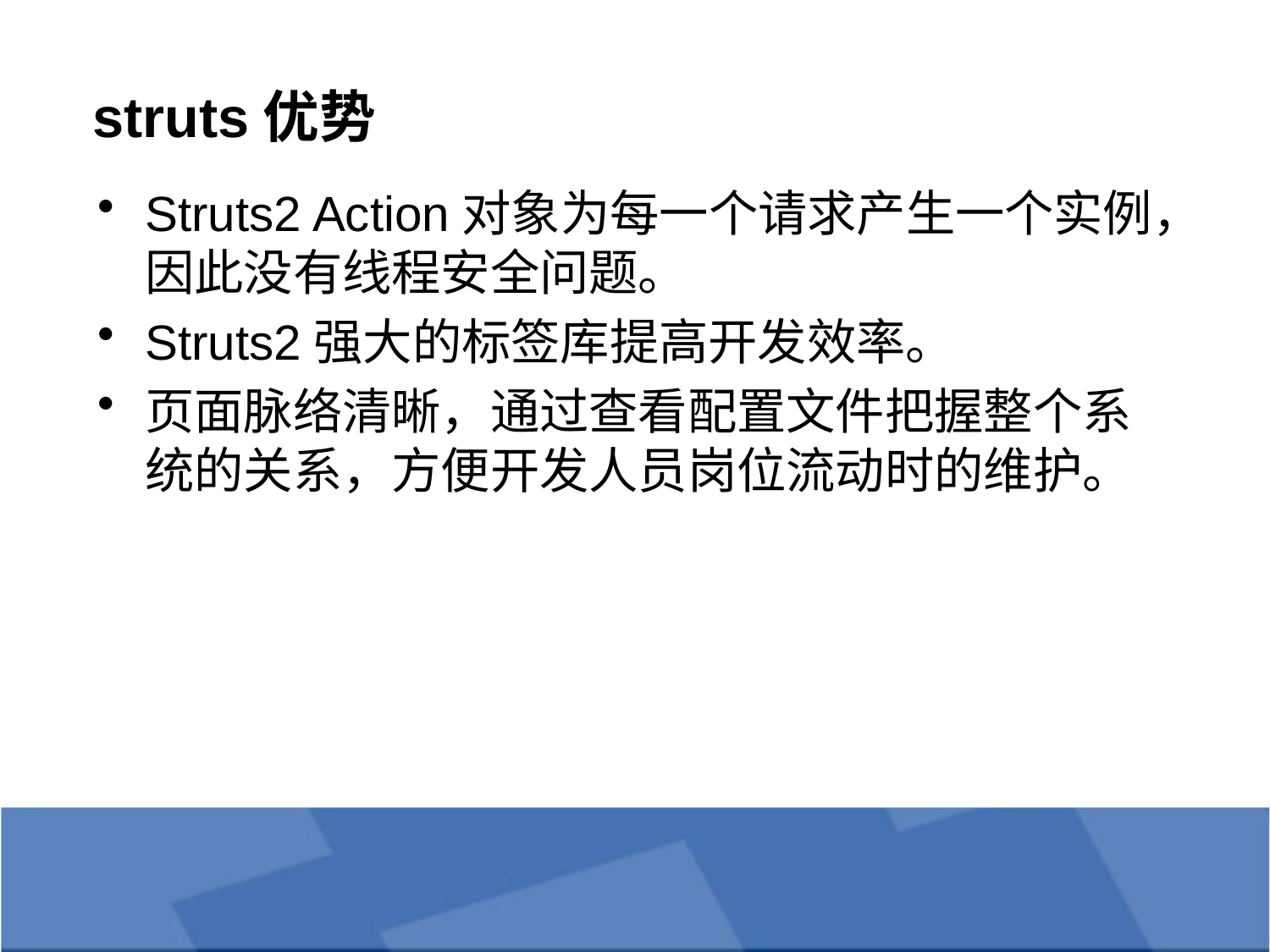

# struts优势
Struts2 Action对象为每一个请求产生一个实例，因此没有线程安全问题。
Struts2强大的标签库提高开发效率。
页面脉络清晰，通过查看配置文件把握整个系统的关系，方便开发人员岗位流动时的维护。